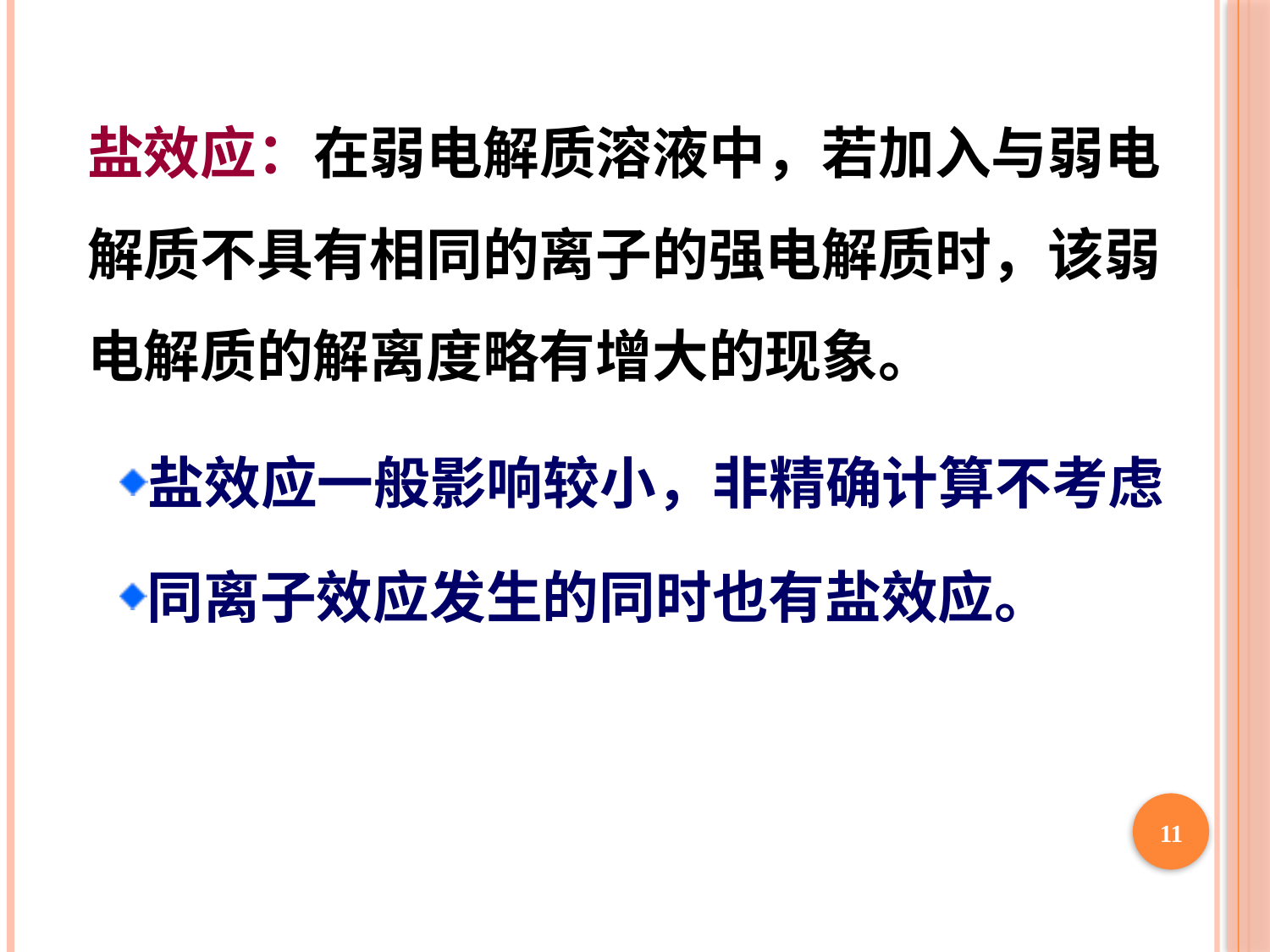

盐效应：在弱电解质溶液中，若加入与弱电解质不具有相同的离子的强电解质时，该弱电解质的解离度略有增大的现象。
盐效应一般影响较小，非精确计算不考虑
同离子效应发生的同时也有盐效应。
11